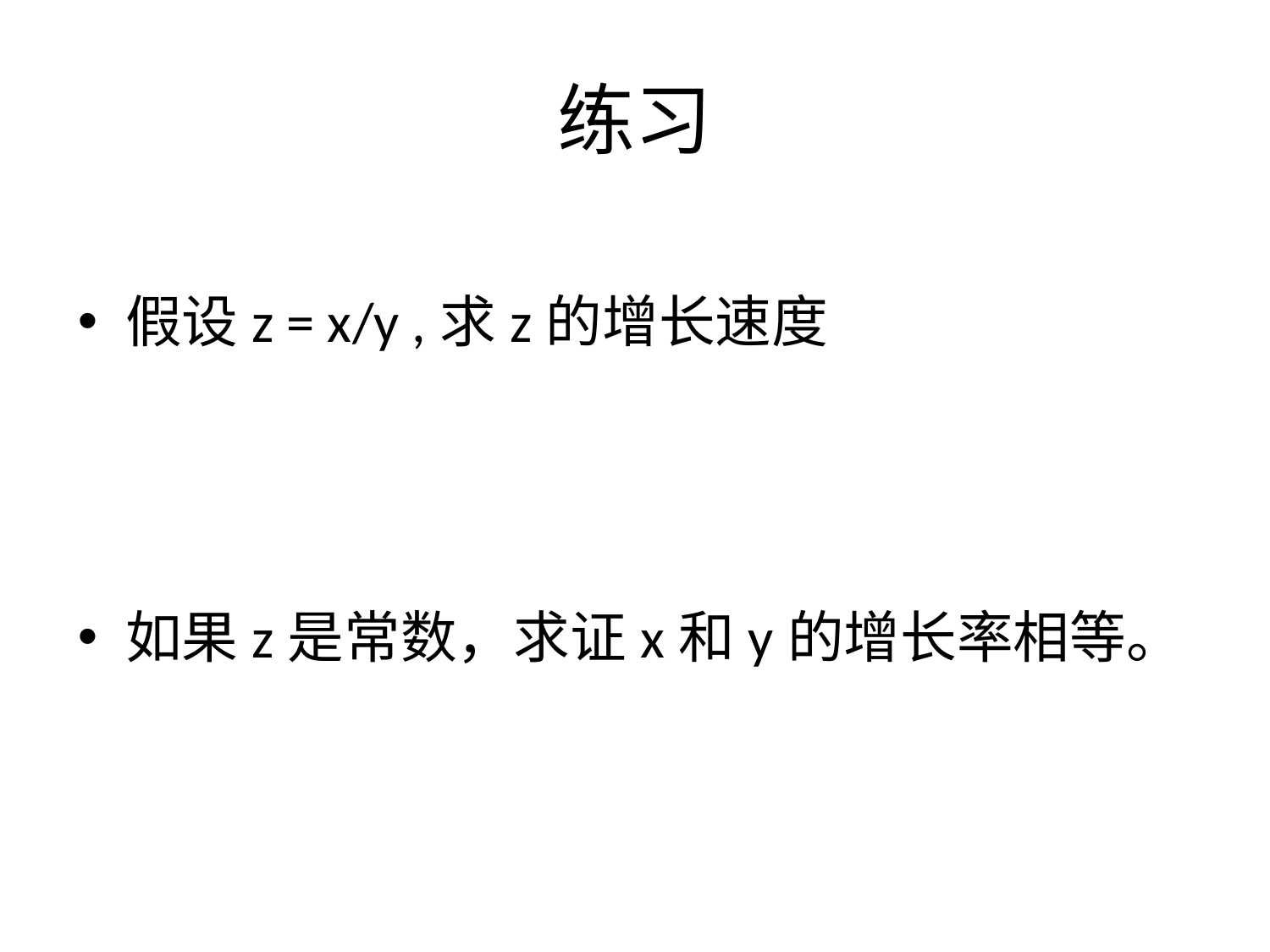

# 练习
假设z = x/y ,求z的增长速度

如果z是常数，求证x和y的增长率相等。